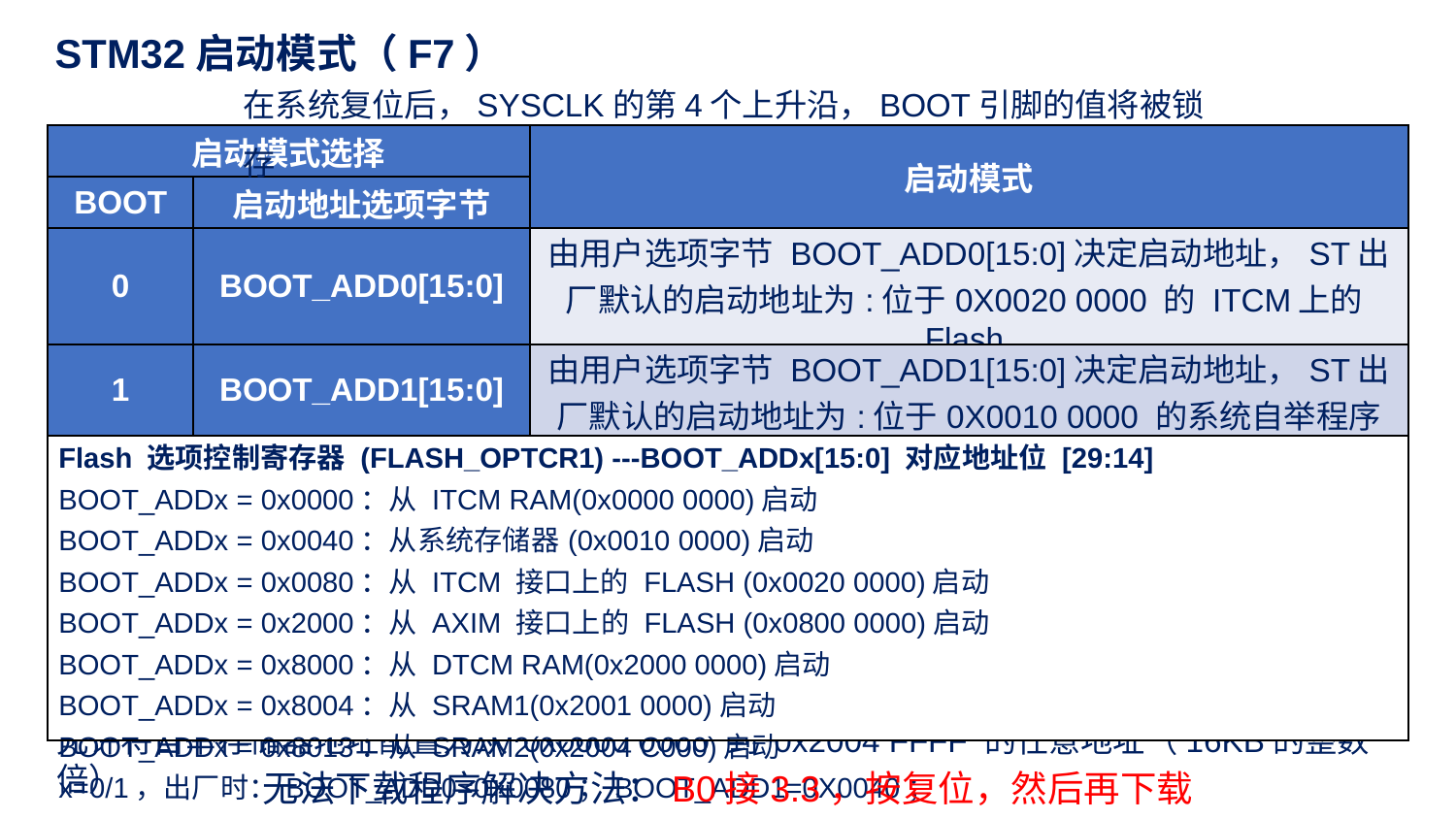

STM32启动模式（F7）
在系统复位后，SYSCLK的第4个上升沿，BOOT引脚的值将被锁存
| 启动模式选择 |  | 启动模式 |
| --- | --- | --- |
| BOOT | 启动地址选项字节 |  |
| 0 | BOOT\_ADD0[15:0] | 由用户选项字节 BOOT\_ADD0[15:0]决定启动地址，ST出厂默认的启动地址为:位于0X0020 0000 的 ITCM上的Flash |
| 1 | BOOT\_ADD1[15:0] | 由用户选项字节 BOOT\_ADD1[15:0]决定启动地址，ST出厂默认的启动地址为:位于0X0010 0000 的系统自举程序 |
| Flash 选项控制寄存器 (FLASH\_OPTCR1) ---BOOT\_ADDx[15:0] 对应地址位 [29:14] BOOT\_ADDx = 0x0000：从 ITCM RAM(0x0000 0000)启动 BOOT\_ADDx = 0x0040：从系统存储器(0x0010 0000)启动 BOOT\_ADDx = 0x0080：从 ITCM 接口上的 FLASH (0x0020 0000)启动 BOOT\_ADDx = 0x2000：从 AXIM 接口上的 FLASH (0x0800 0000)启动 BOOT\_ADDx = 0x8000：从 DTCM RAM(0x2000 0000)启动 BOOT\_ADDx = 0x8004：从 SRAM1(0x2001 0000)启动 BOOT\_ADDx = 0x8013：从 SRAM2(0x2004 C000)启动 x=0/1，出厂时：BOOT\_ADD0=0X0080；BOOT\_ADD1=0X0040； |  |  |
允许将自举存储器地址配置为从 0x0000 0000 到 0x2004 FFFF 的任意地址（16KB的整数倍）
无法下载程序解决方法：B0接3.3，按复位，然后再下载